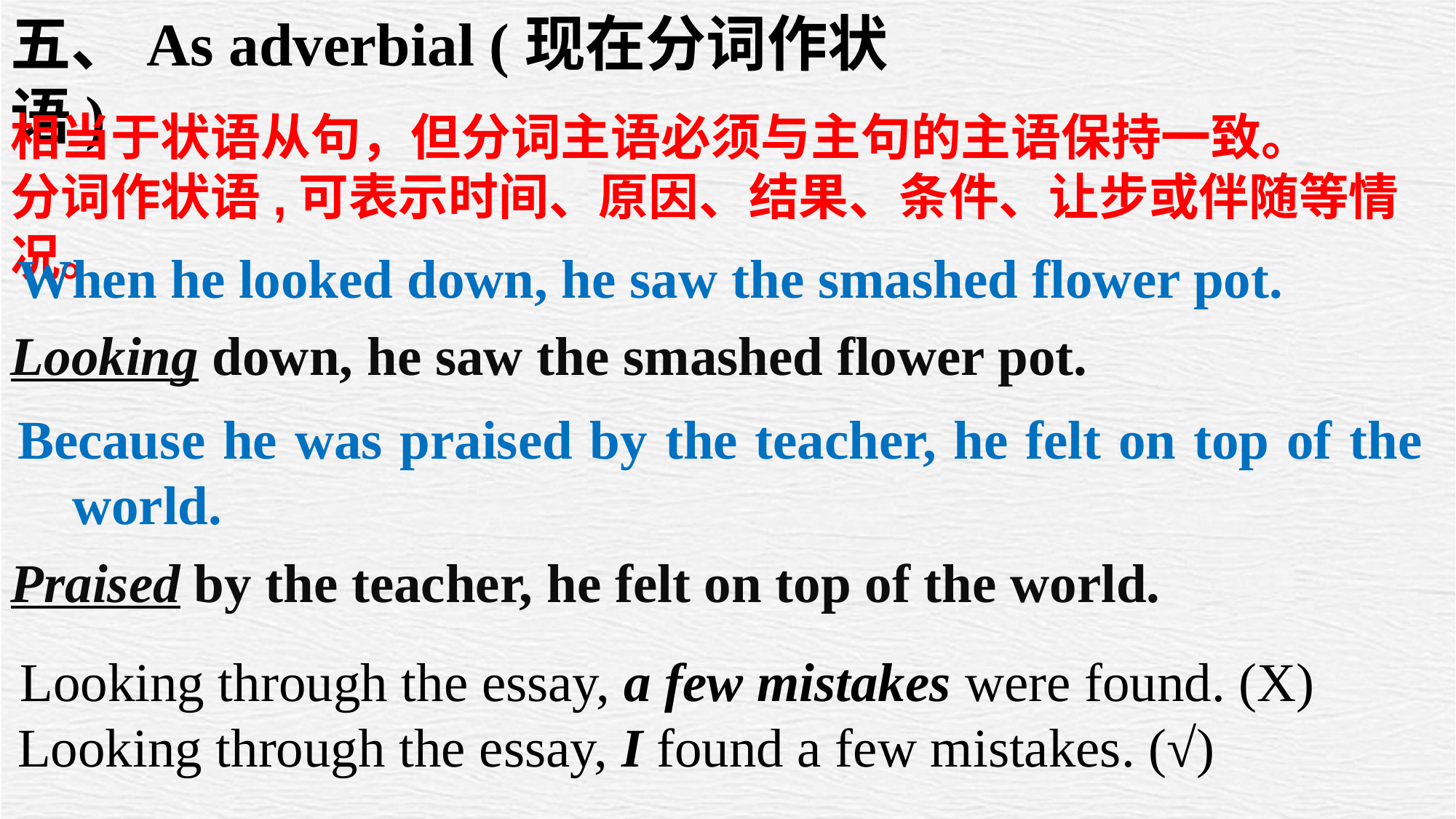

五、As adverbial (现在分词作状语)
相当于状语从句，但分词主语必须与主句的主语保持一致。
分词作状语,可表示时间、原因、结果、条件、让步或伴随等情况。
When he looked down, he saw the smashed flower pot.
Looking down, he saw the smashed flower pot.
Because he was praised by the teacher, he felt on top of the world.
Praised by the teacher, he felt on top of the world.
Looking through the essay, a few mistakes were found. (X)
 Looking through the essay, I found a few mistakes. (√)